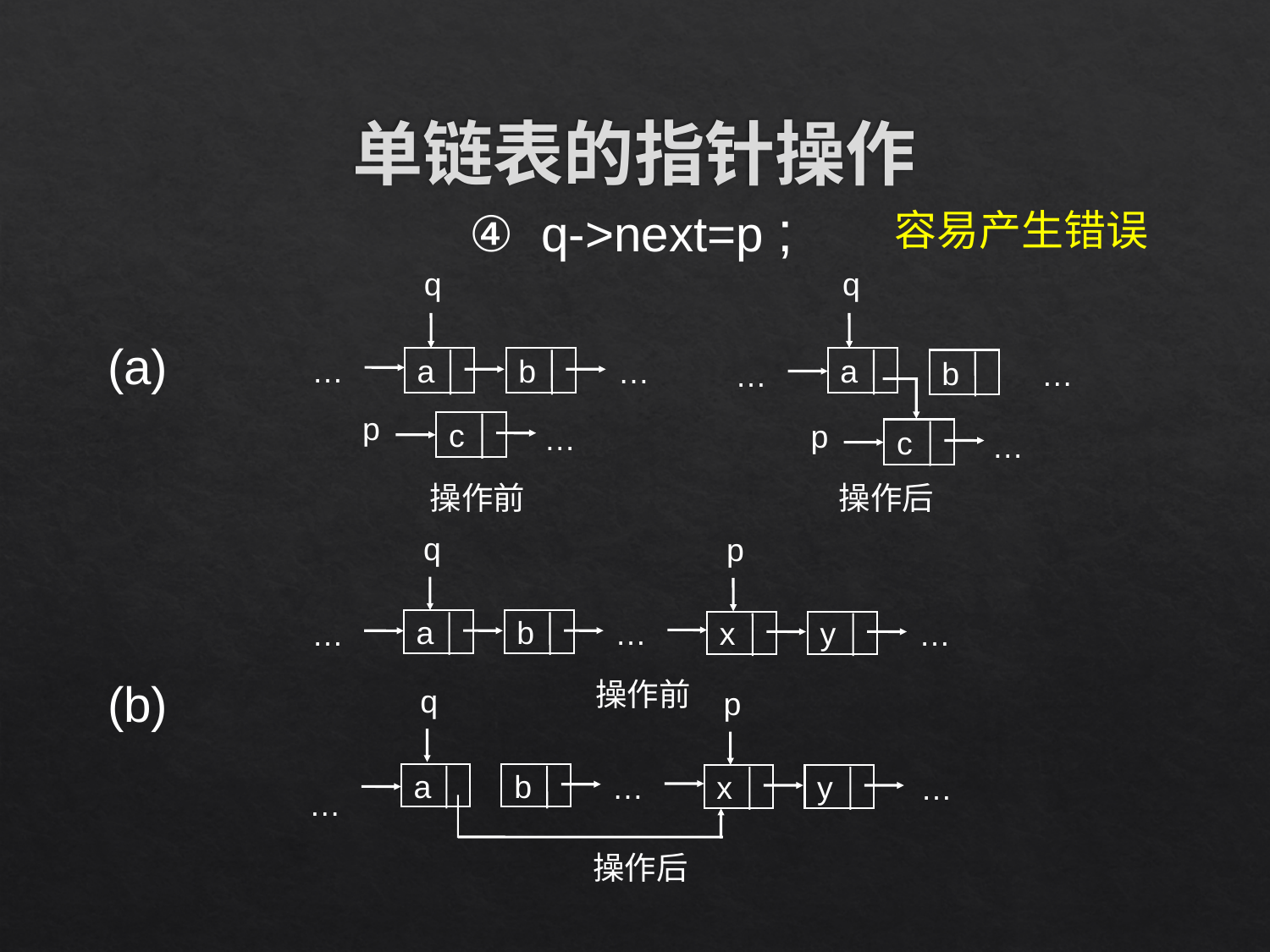

# 单链表的指针操作
④  q->next=p ;
容易产生错误
q
q

a
…
a
b
…

b

…

…

p
c
p

…
c

…

操作前
操作后
(a)
q
p

a
b
…
x
y

…
…

操作前
(b)
q
p

a
b
…
x
y

…

…

操作后